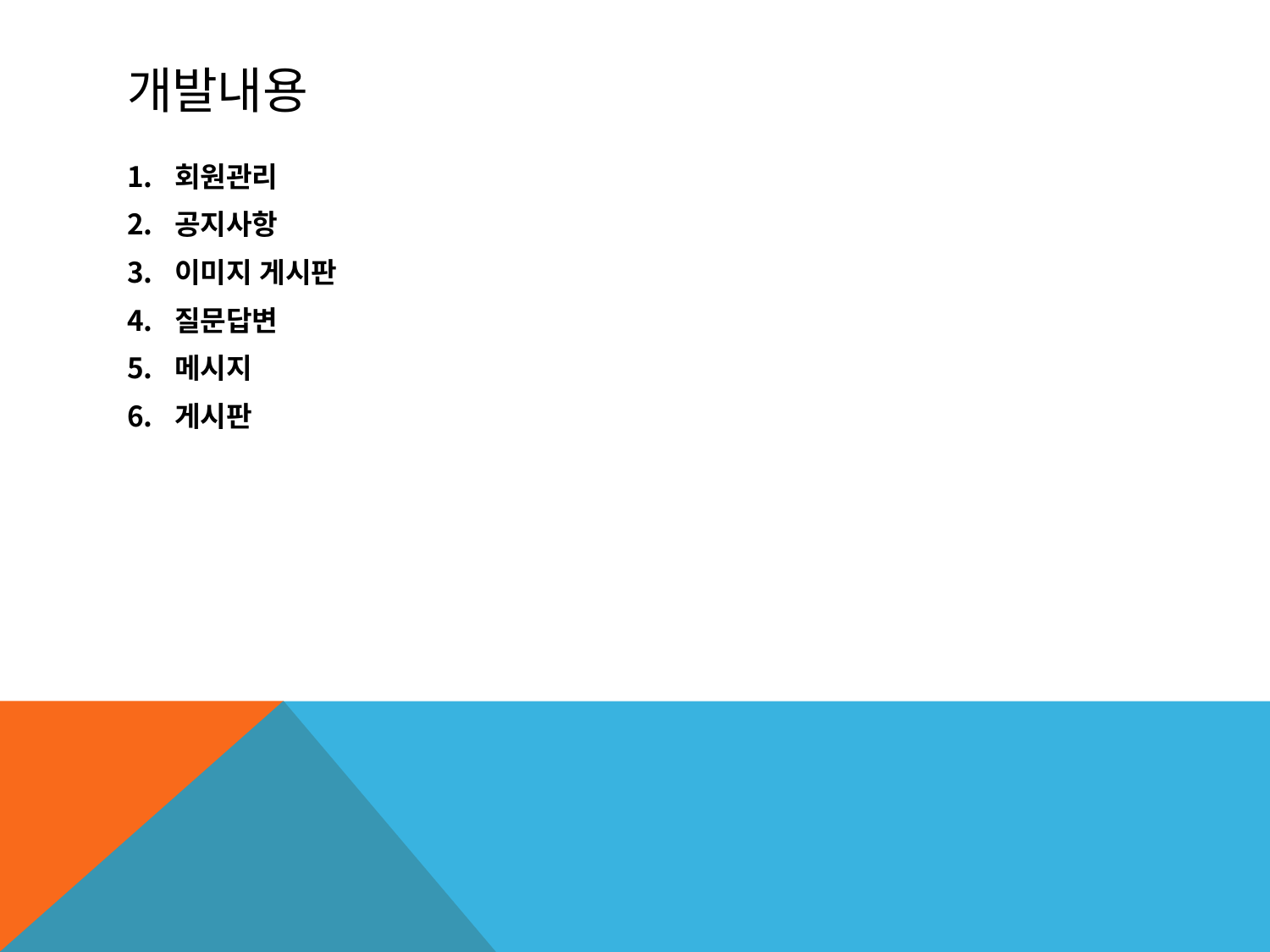

# 개발내용
회원관리
공지사항
이미지 게시판
질문답변
메시지
게시판